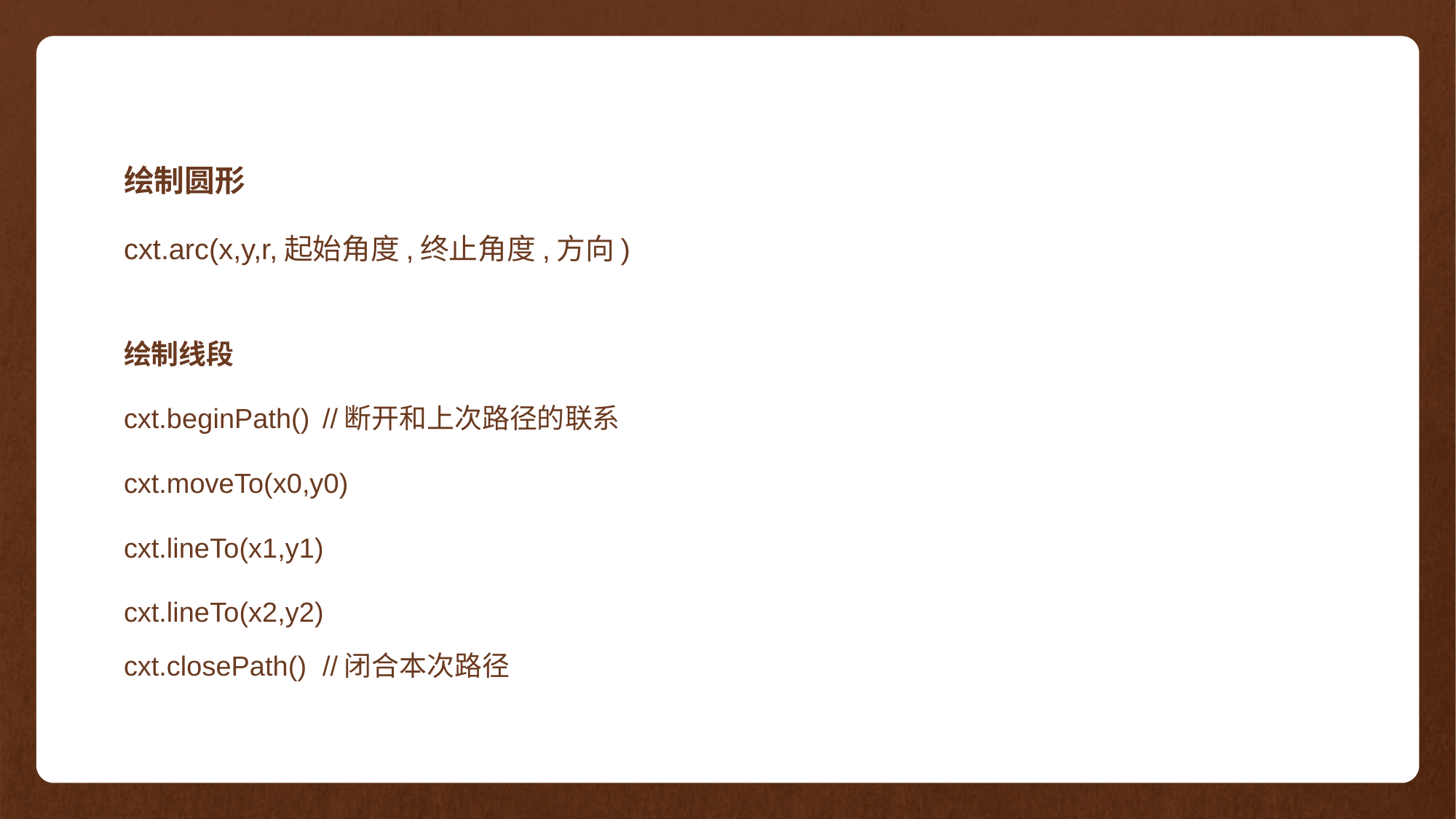

绘制圆形
	cxt.arc(x,y,r,起始角度,终止角度,方向)
绘制线段
	cxt.beginPath()	//断开和上次路径的联系
	cxt.moveTo(x0,y0)
	cxt.lineTo(x1,y1)
	cxt.lineTo(x2,y2)
	cxt.closePath()	//闭合本次路径